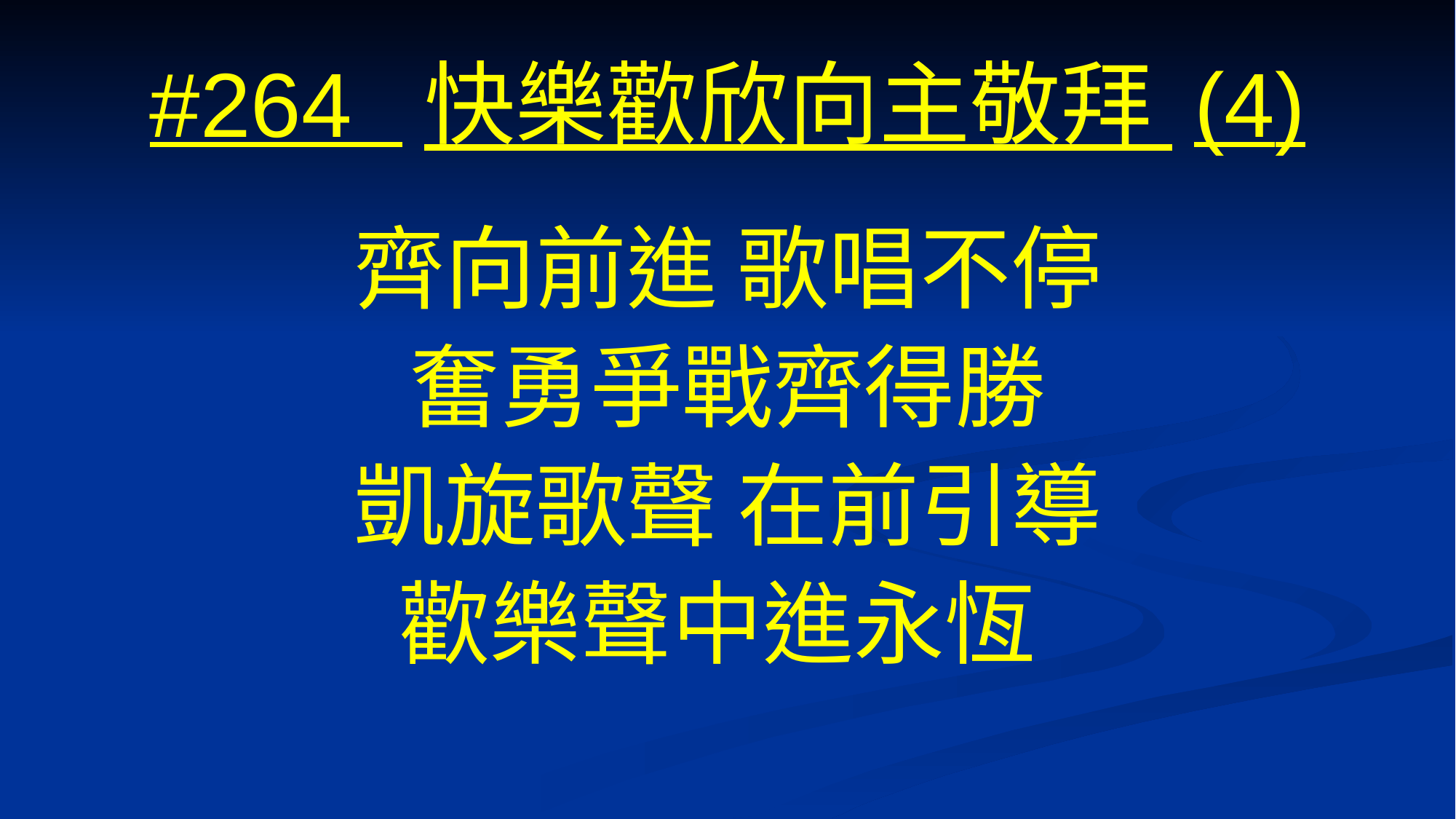

# #264  快樂歡欣向主敬拜 (4)
齊向前進 歌唱不停
奮勇爭戰齊得勝
凱旋歌聲 在前引導
歡樂聲中進永恆